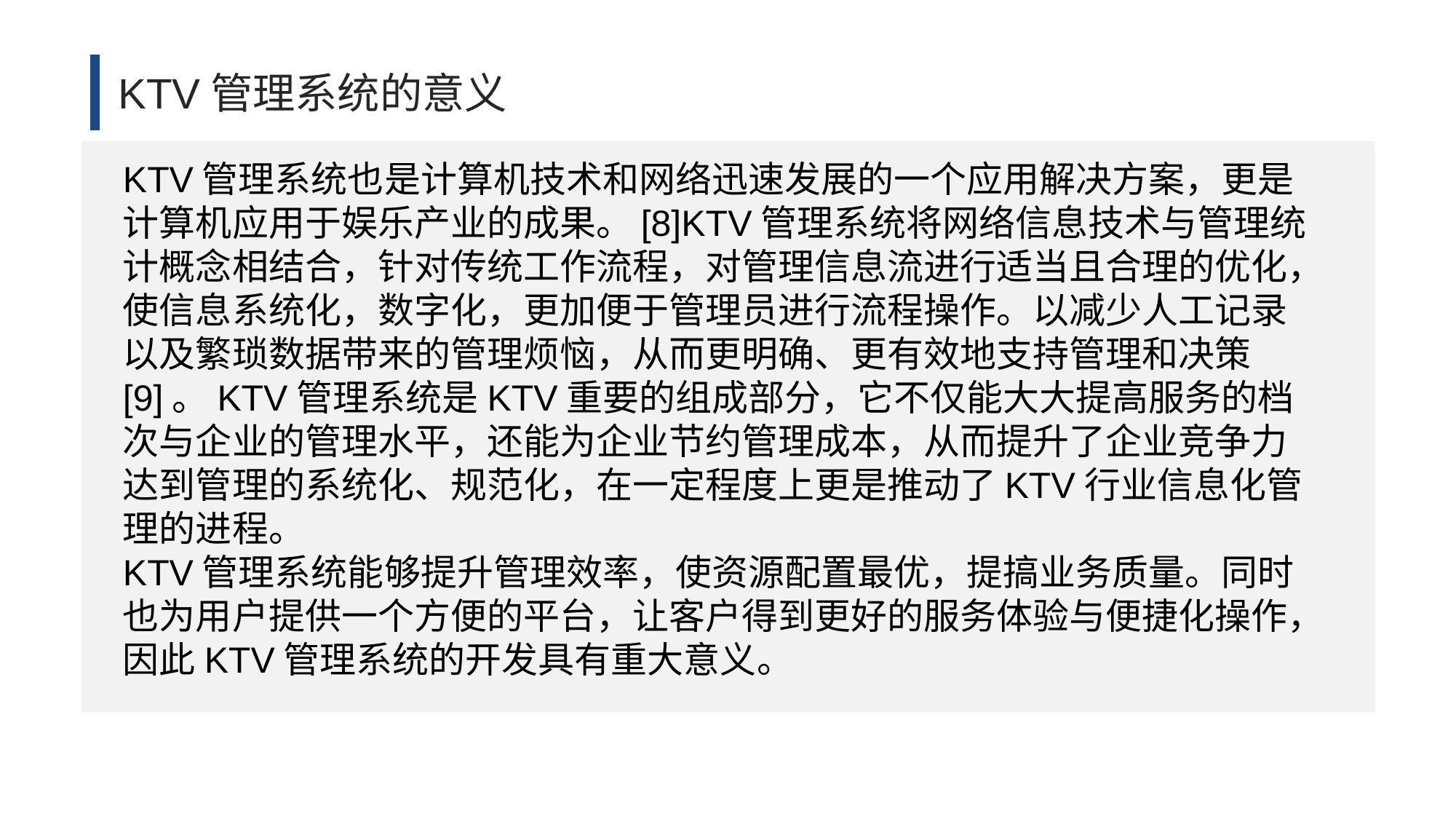

KTV管理系统的意义

KTV管理系统也是计算机技术和网络迅速发展的一个应用解决方案，更是计算机应用于娱乐产业的成果。[8]KTV管理系统将网络信息技术与管理统计概念相结合，针对传统工作流程，对管理信息流进行适当且合理的优化，使信息系统化，数字化，更加便于管理员进行流程操作。以减少人工记录以及繁琐数据带来的管理烦恼，从而更明确、更有效地支持管理和决策[9]。KTV管理系统是KTV重要的组成部分，它不仅能大大提高服务的档次与企业的管理水平，还能为企业节约管理成本，从而提升了企业竞争力达到管理的系统化、规范化，在一定程度上更是推动了KTV行业信息化管理的进程。
KTV管理系统能够提升管理效率，使资源配置最优，提搞业务质量。同时也为用户提供一个方便的平台，让客户得到更好的服务体验与便捷化操作，因此KTV管理系统的开发具有重大意义。